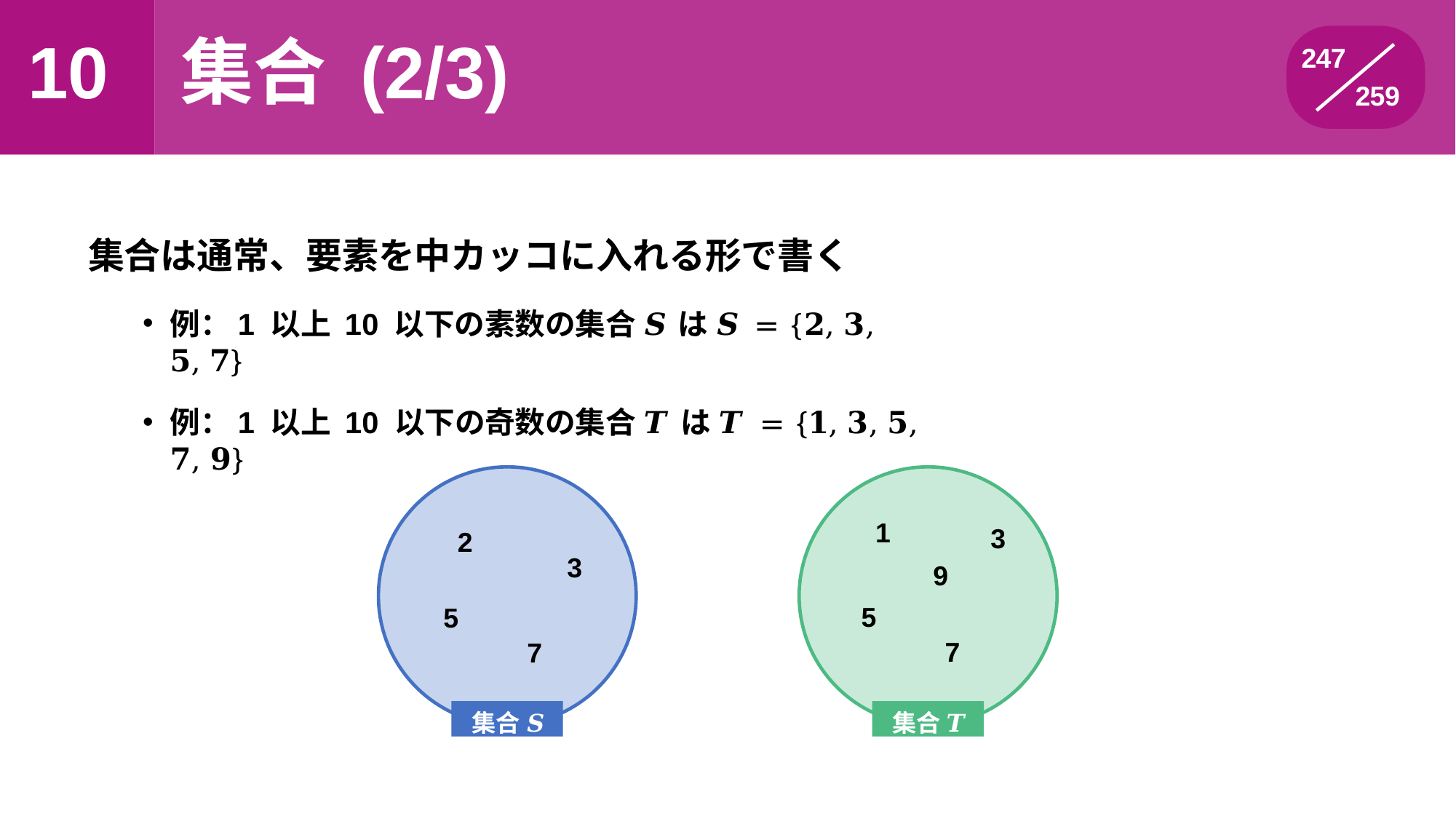

# 10	集合 (2/3)
247
259
集合は通常、要素を中カッコに入れる形で書く
例：1 以上 10 以下の素数の集合 𝑺 は 𝑺 = {𝟐, 𝟑, 𝟓, 𝟕}
例：1 以上 10 以下の奇数の集合 𝑻 は 𝑻 = {𝟏, 𝟑, 𝟓, 𝟕, 𝟗}

1
3
2
3
9
5
5
7
7
集合 𝑺
集合 𝑻